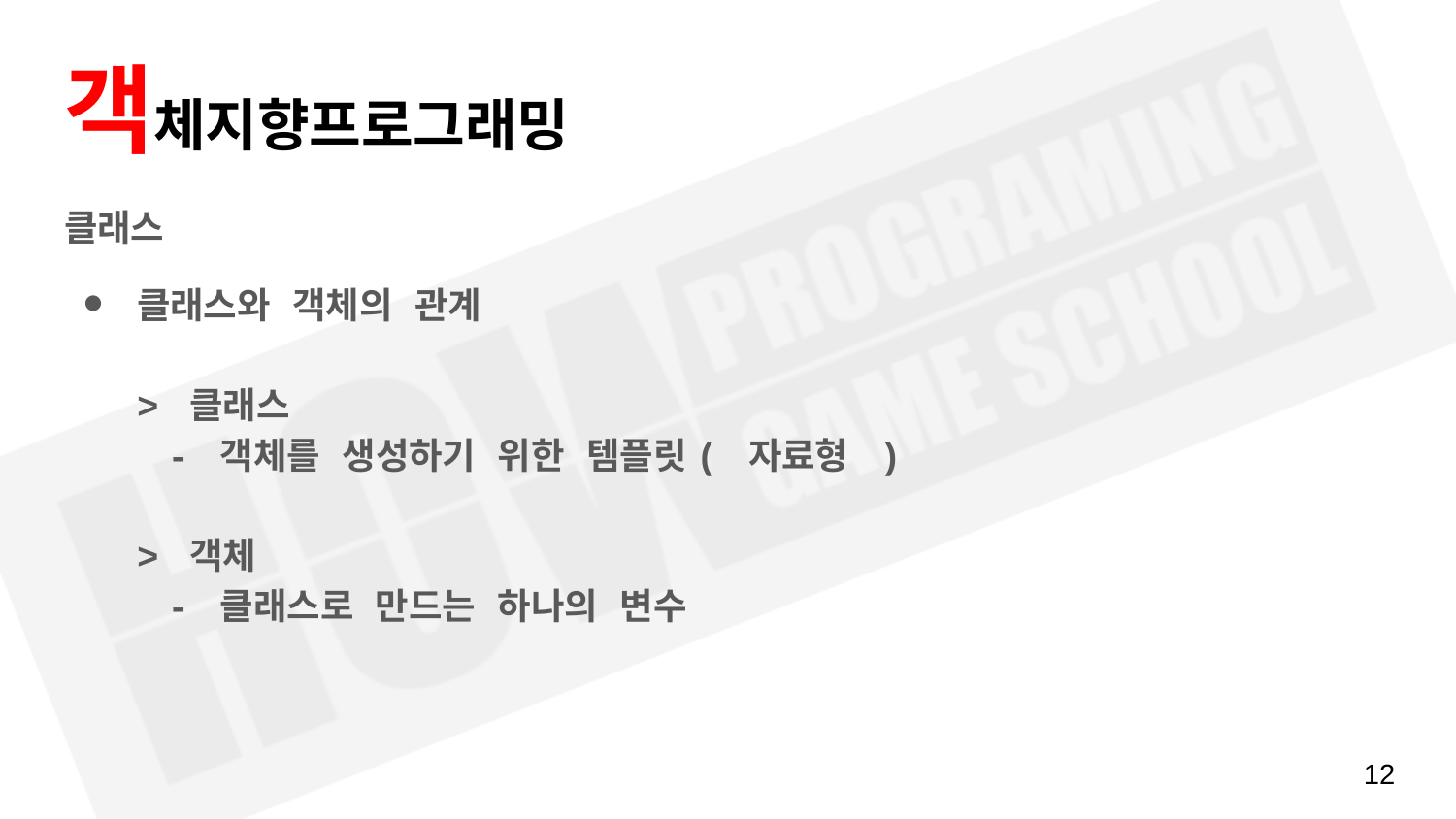

# 객체지향프로그래밍
클래스
클래스와 객체의 관계
> 클래스
 - 객체를 생성하기 위한 템플릿( 자료형 )
> 객체
 - 클래스로 만드는 하나의 변수
12